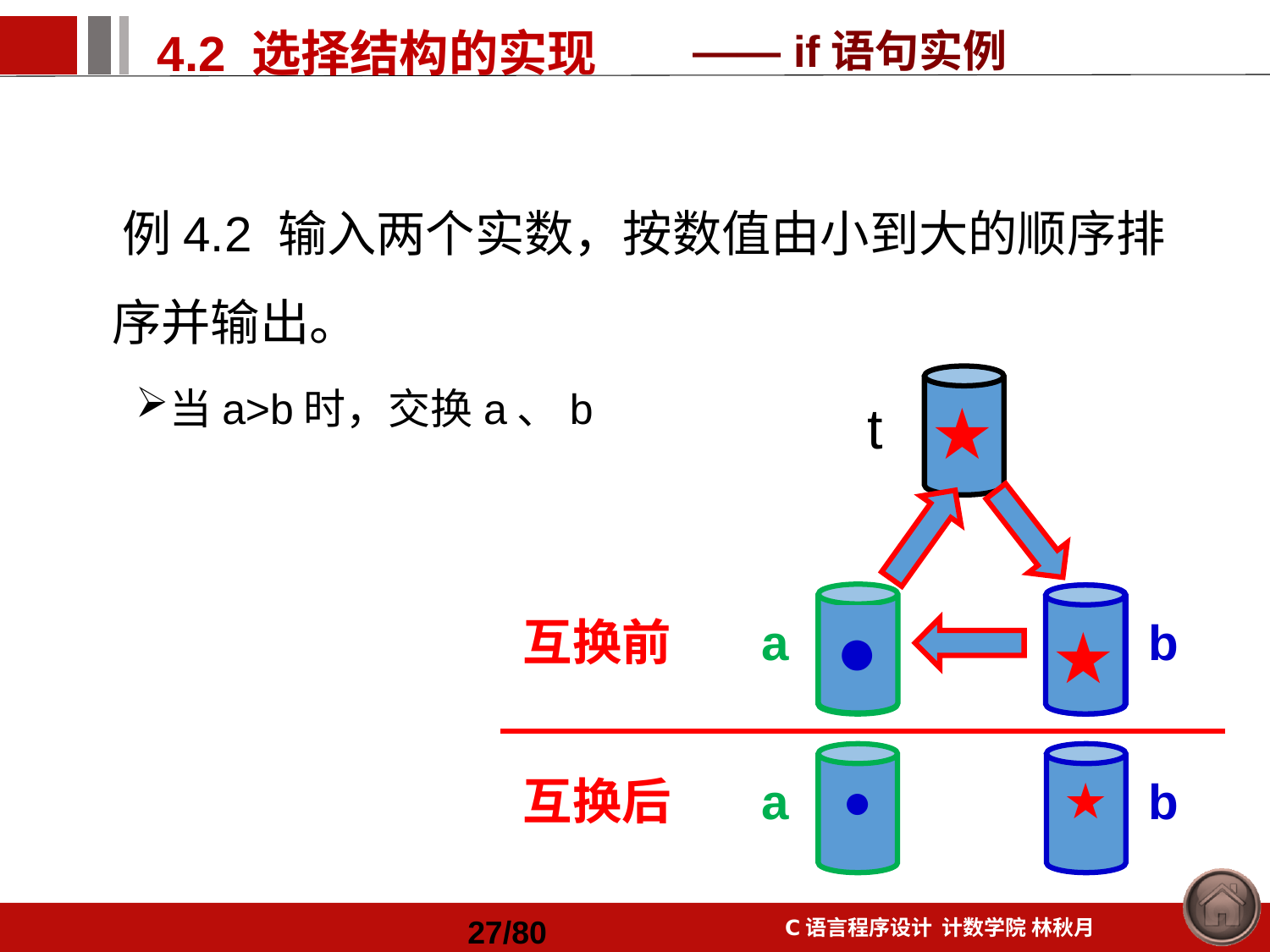

—— if语句实例
  例4.2 输入两个实数，按数值由小到大的顺序排序并输出。
当a>b时，交换a、b

★
t

★
★
●
●

互换前
a
b
●
★
●
★
互换后
a
b